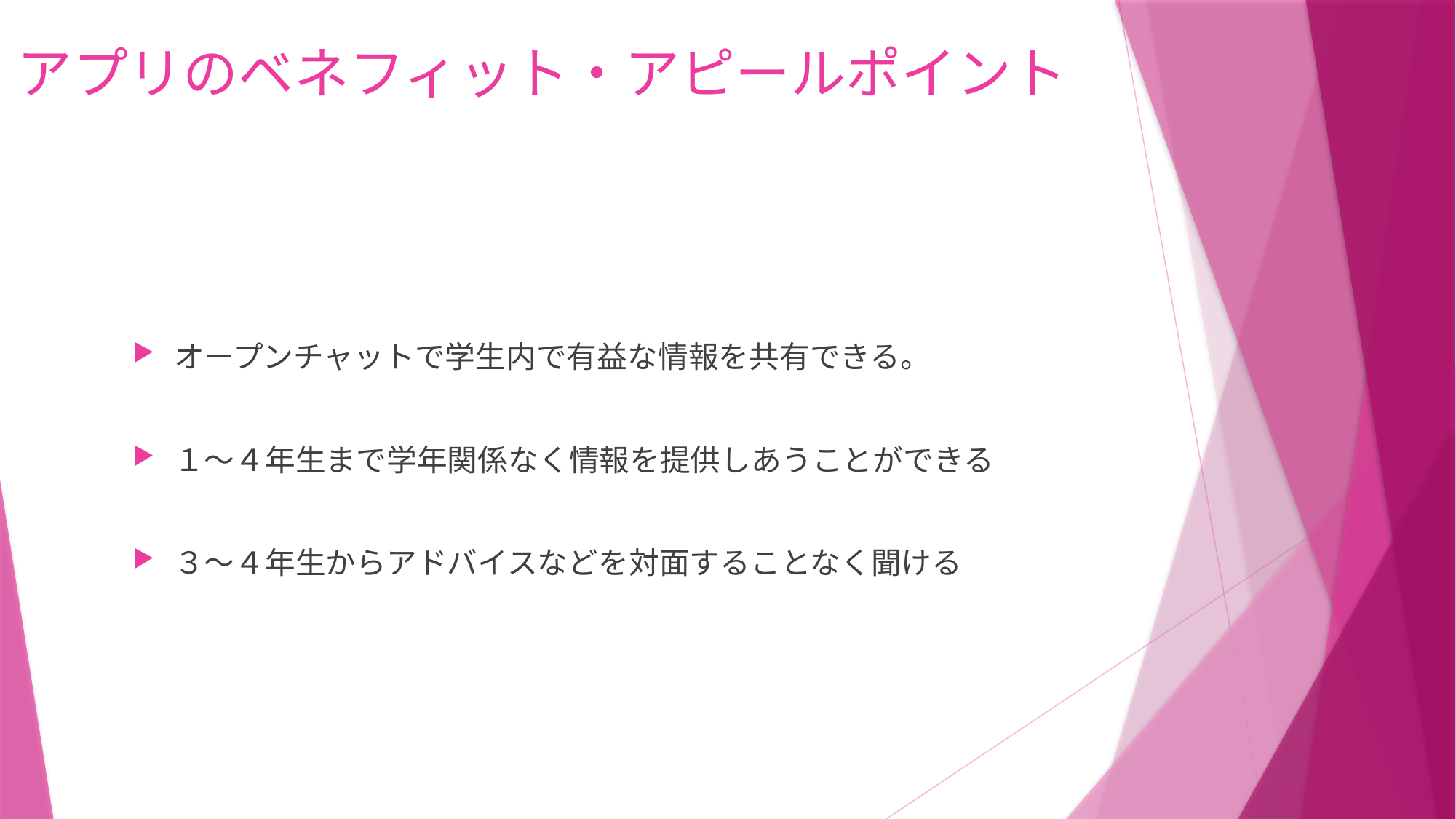

# アプリのベネフィット・アピールポイント

オープンチャットで学生内で有益な情報を共有できる。

１～４年生まで学年関係なく情報を提供しあうことができる

３～４年生からアドバイスなどを対面することなく聞ける